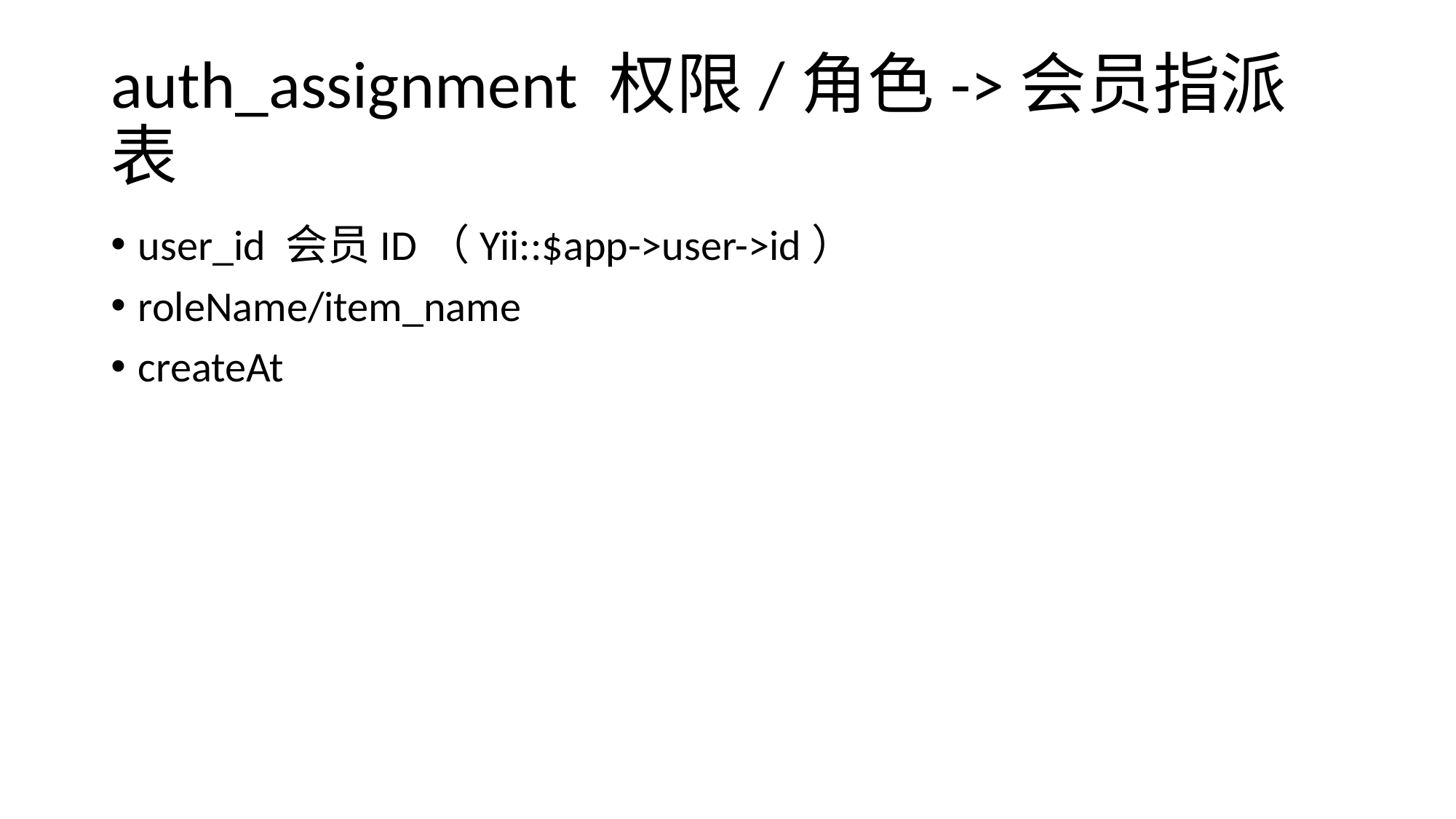

# auth_assignment 权限/角色->会员指派表
user_id 会员ID（Yii::$app->user->id）
roleName/item_name
createAt